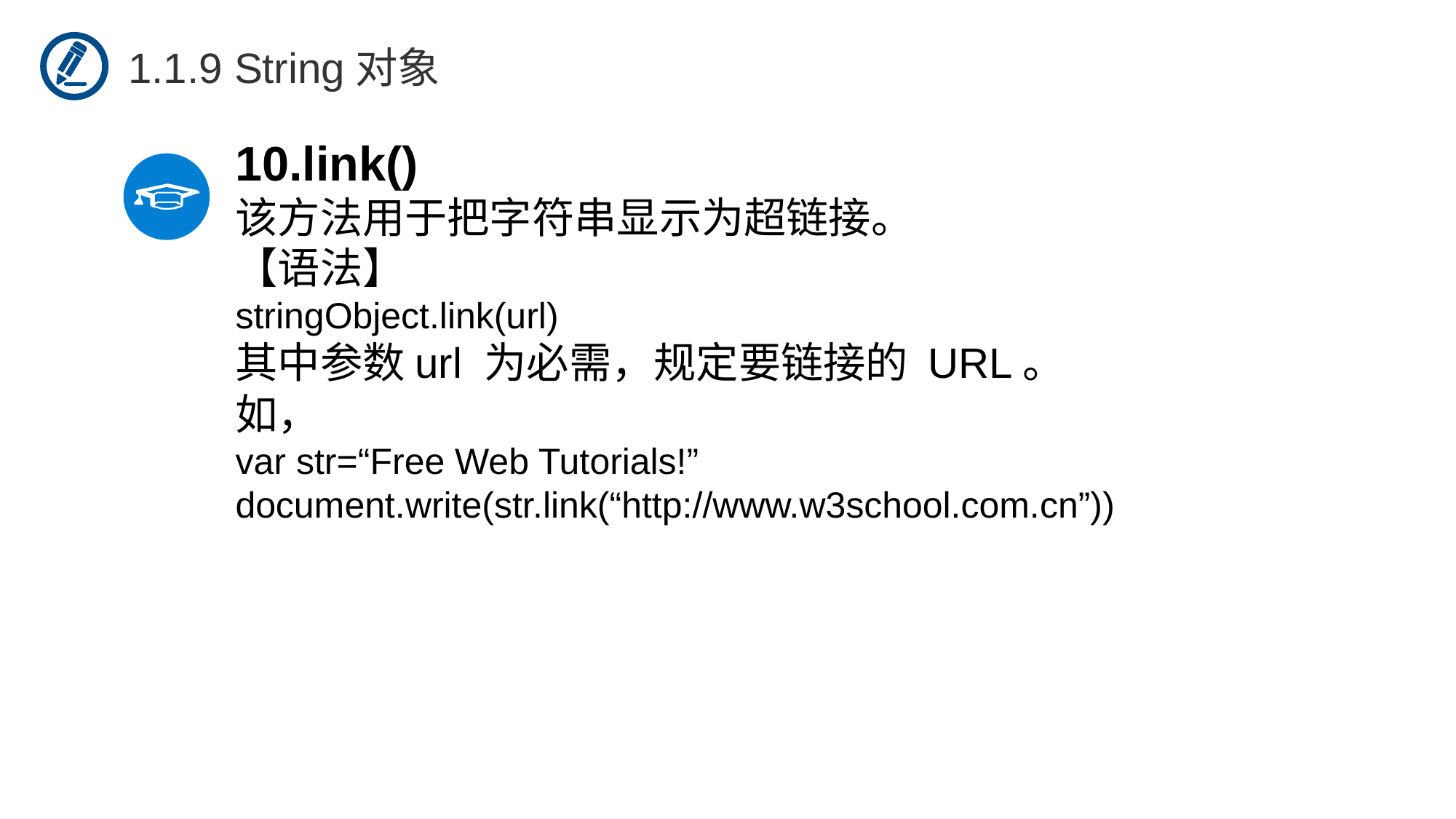

1.1.9 String对象
link()
该方法用于把字符串显示为超链接。
【语法】
stringObject.link(url)
其中参数url 为必需，规定要链接的 URL。
如，
var str=“Free Web Tutorials!”
document.write(str.link(“http://www.w3school.com.cn”))